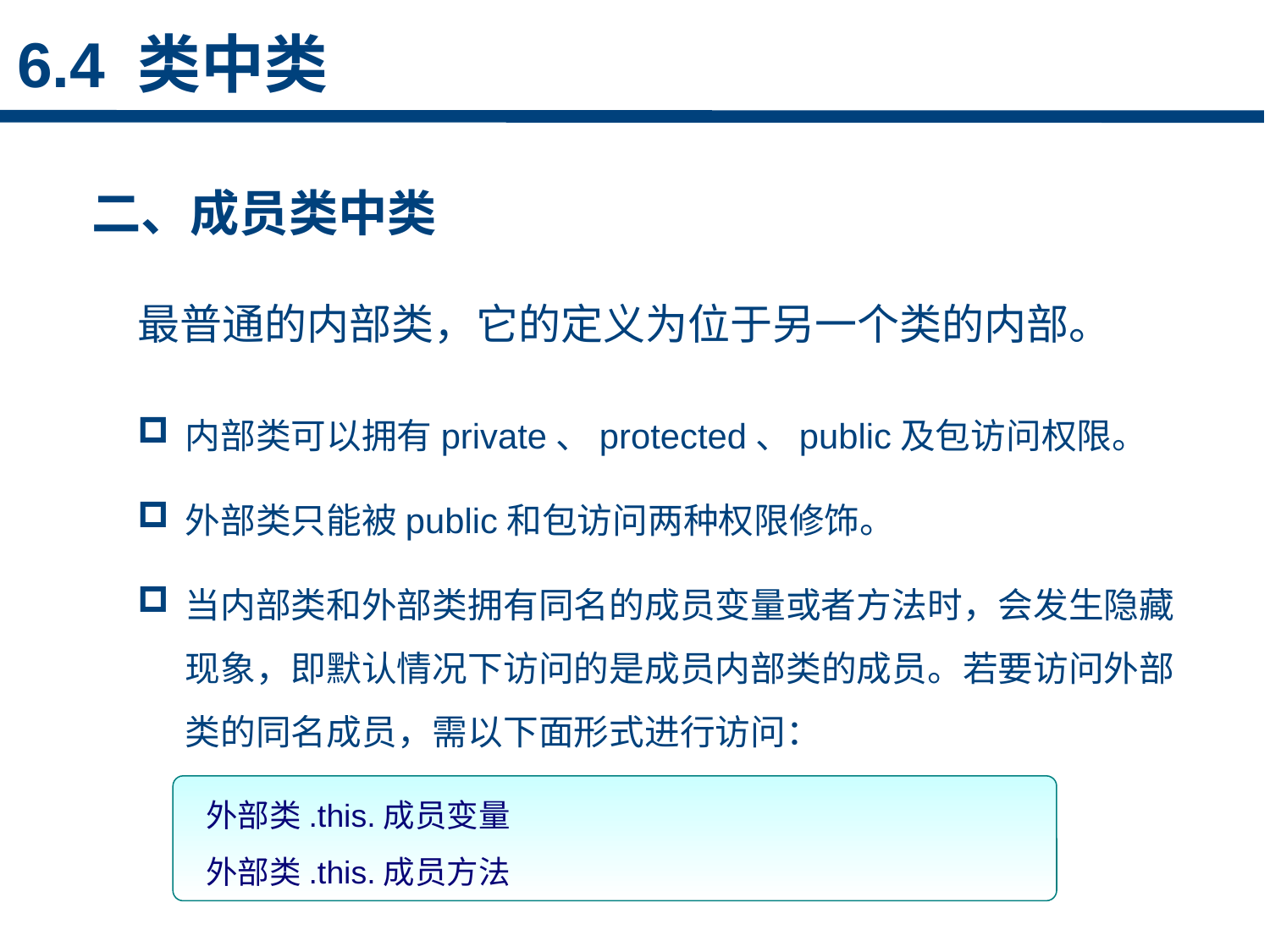

6.4 类中类
二、成员类中类
最普通的内部类，它的定义为位于另一个类的内部。
点击添加文本
内部类可以拥有private、protected、public及包访问权限。
外部类只能被public和包访问两种权限修饰。
当内部类和外部类拥有同名的成员变量或者方法时，会发生隐藏现象，即默认情况下访问的是成员内部类的成员。若要访问外部类的同名成员，需以下面形式进行访问：
点击添加文本
点击添加文本
点击添加文本
外部类.this.成员变量
外部类.this.成员方法